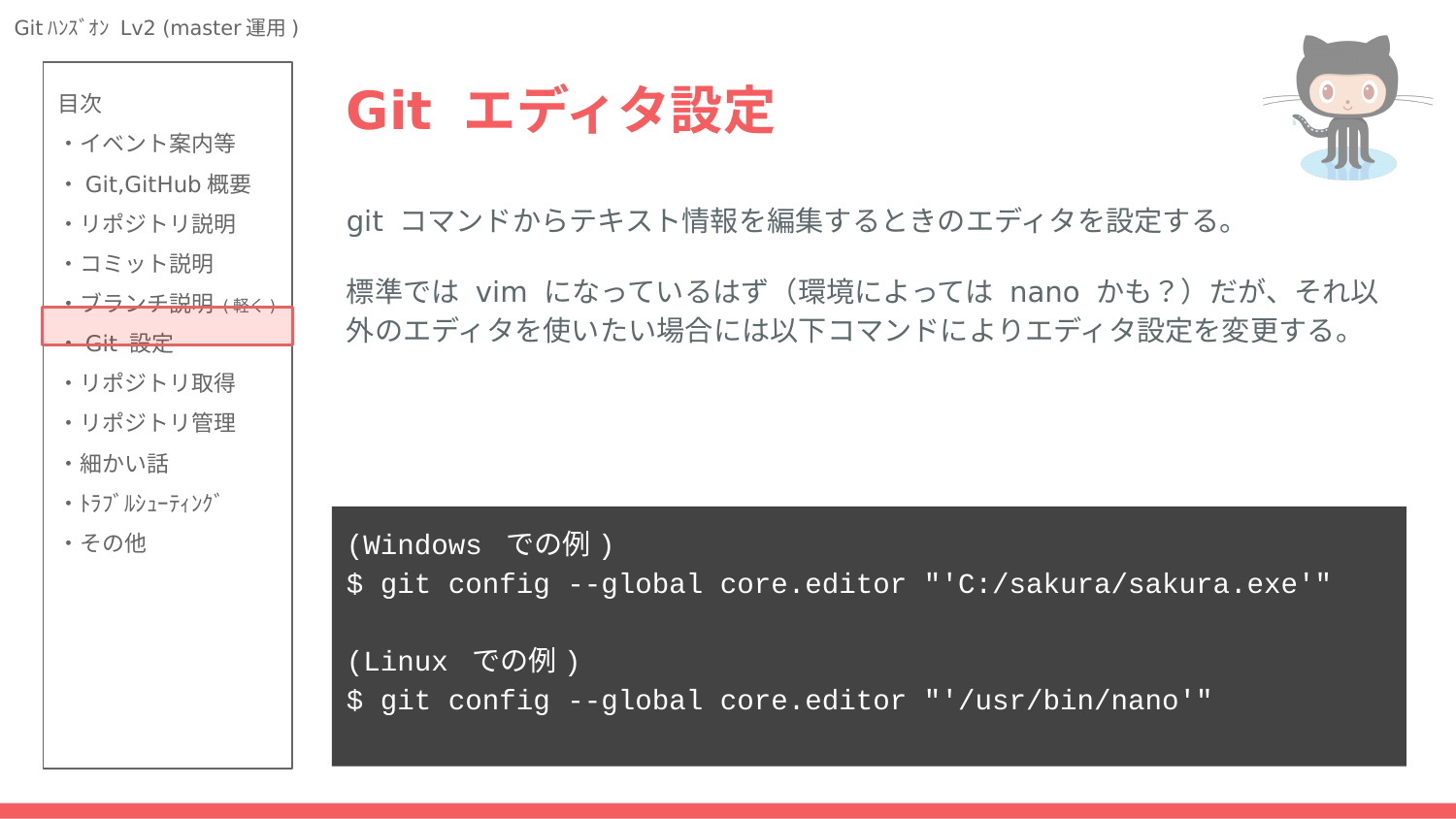

# Git エディタ設定
git コマンドからテキスト情報を編集するときのエディタを設定する。
標準では vim になっているはず（環境によっては nano かも？）だが、それ以外のエディタを使いたい場合には以下コマンドによりエディタ設定を変更する。

(Windows での例)
$ git config --global core.editor "'C:/sakura/sakura.exe'"
(Linux での例)
$ git config --global core.editor "'/usr/bin/nano'"